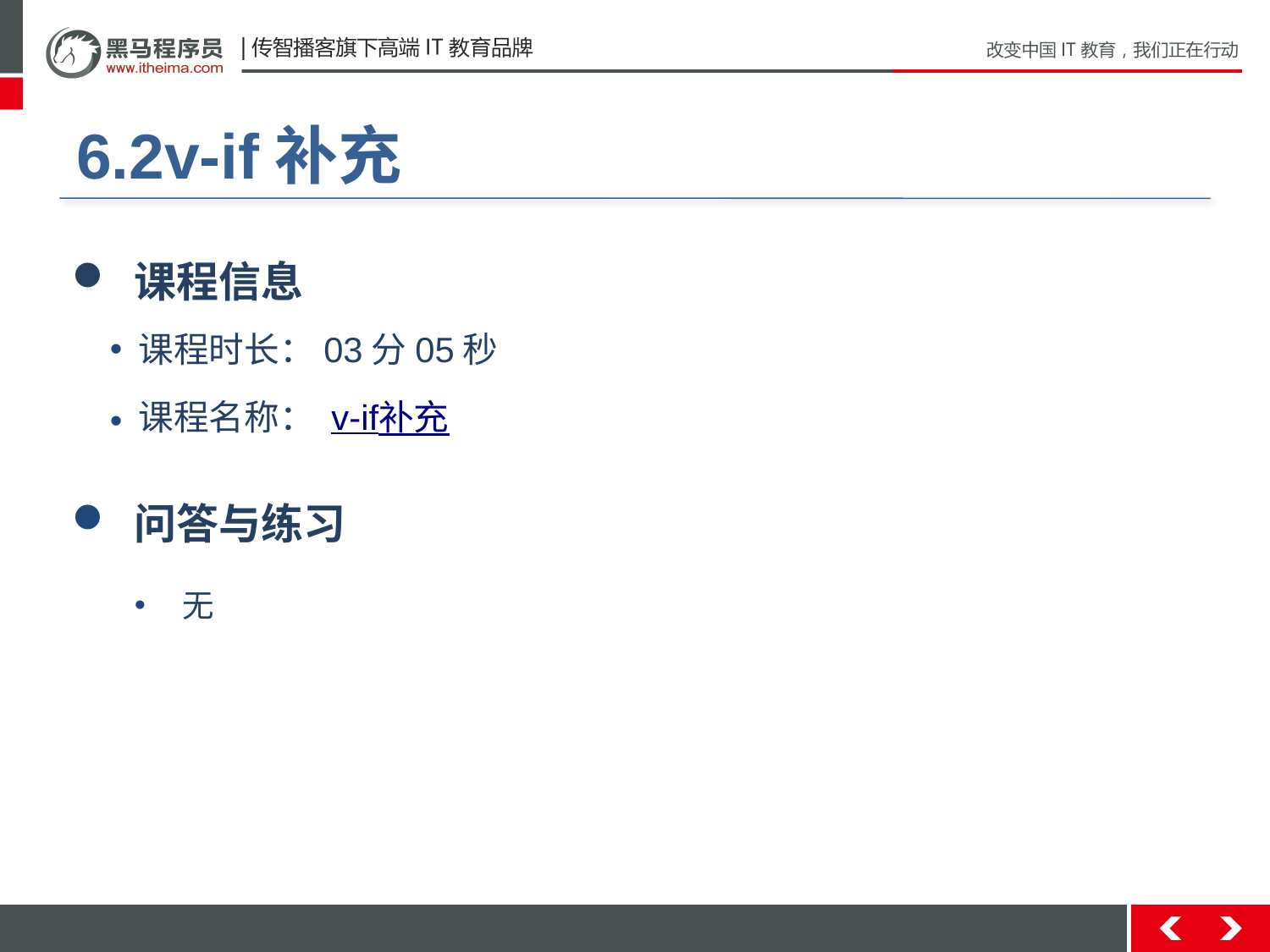

#
6.2v-if补充
 课程信息
 课程时长：03分05秒
 课程名称： v-if补充
 问答与练习
无